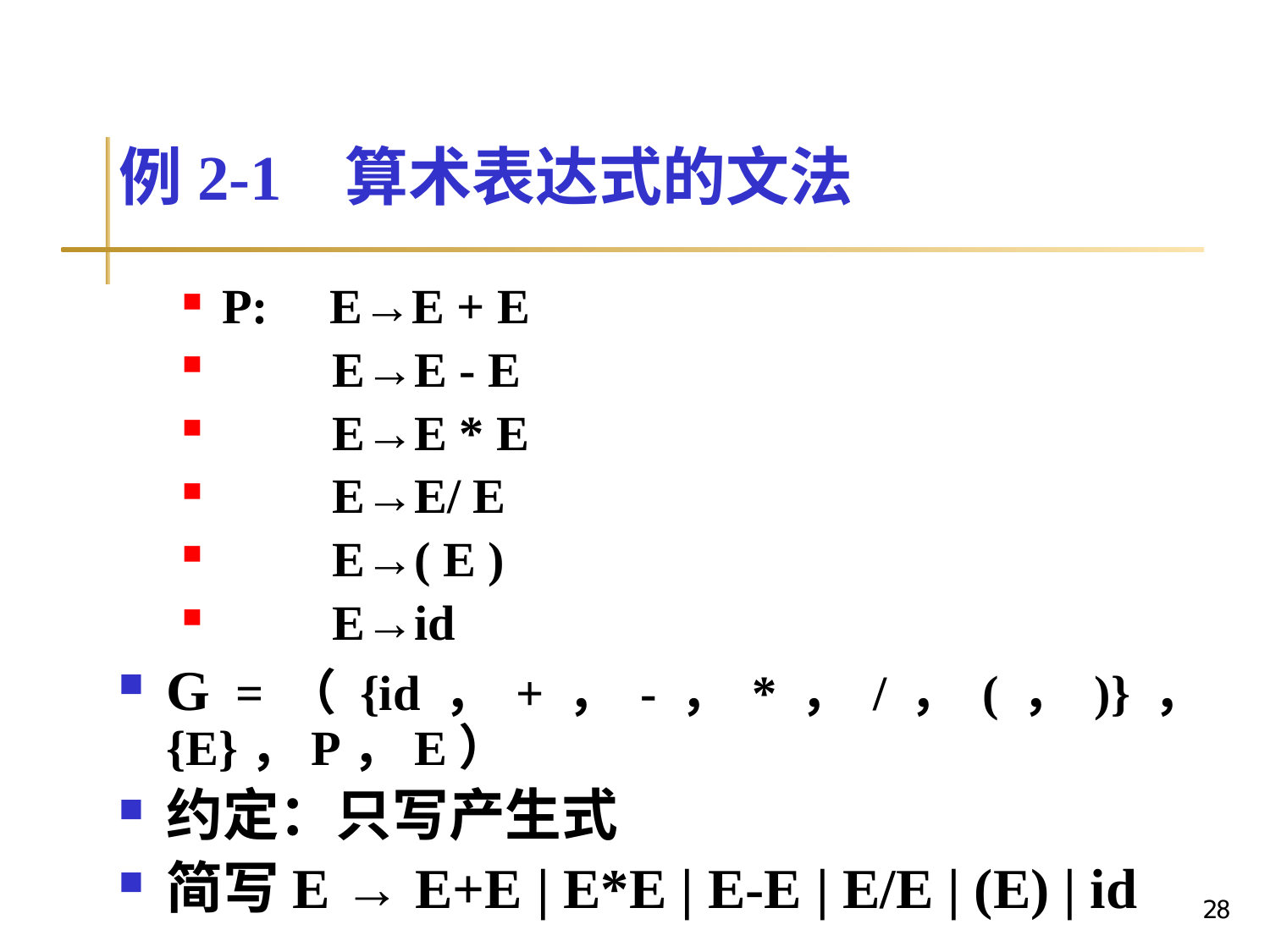

# 例2-1   算术表达式的文法
P:     E→E + E
         E→E - E
         E→E * E
         E→E/ E
         E→( E )
         E→id
G =（{id，+，-，*，/，(，)}，{E}，P，E）
约定：只写产生式
简写E → E+E | E*E | E-E | E/E | (E) | id
28